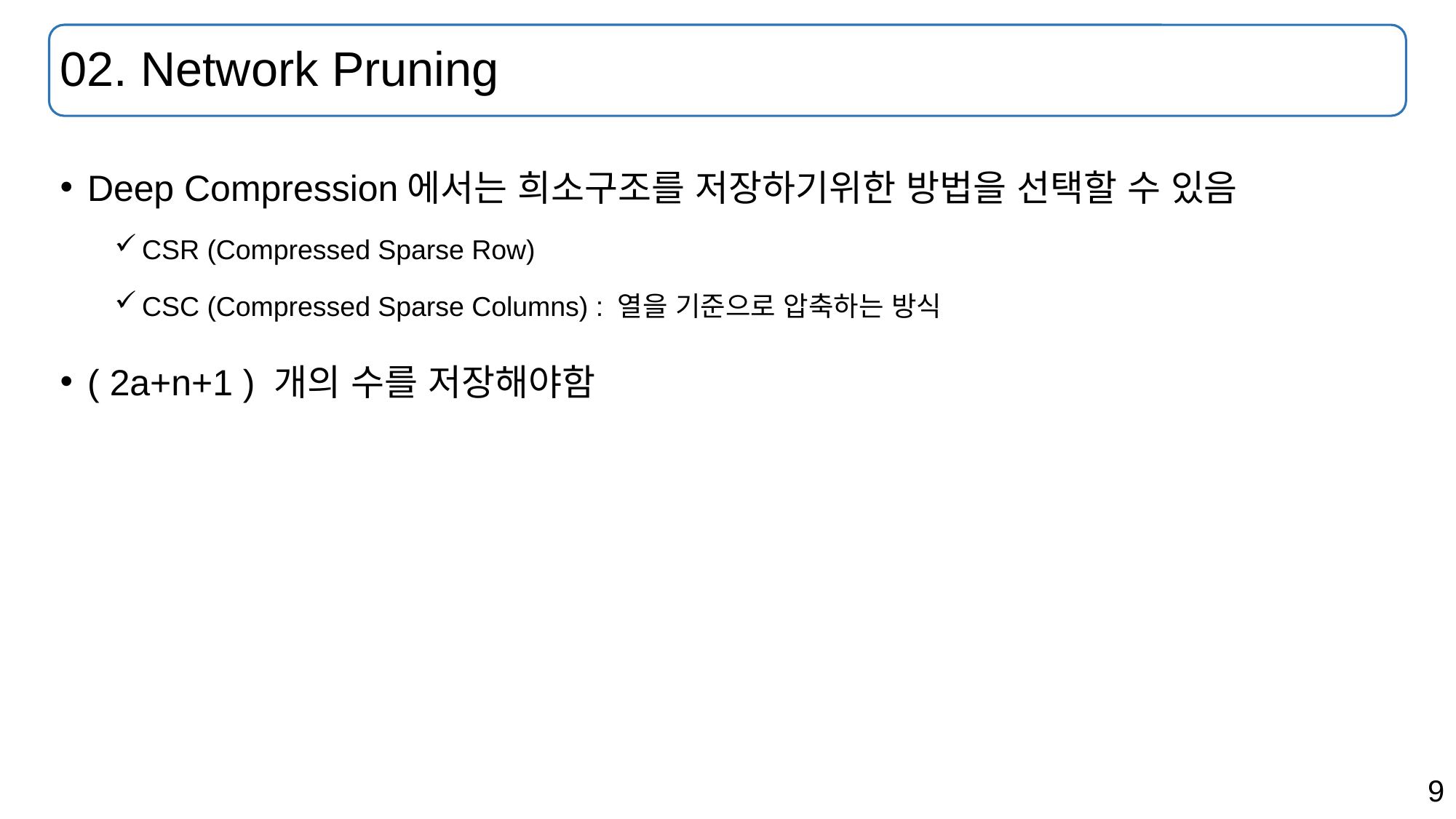

# 02. Network Pruning
Deep Compression에서는 희소구조를 저장하기위한 방법을 선택할 수 있음
CSR (Compressed Sparse Row)
CSC (Compressed Sparse Columns) : 열을 기준으로 압축하는 방식
( 2a+n+1 ) 개의 수를 저장해야함